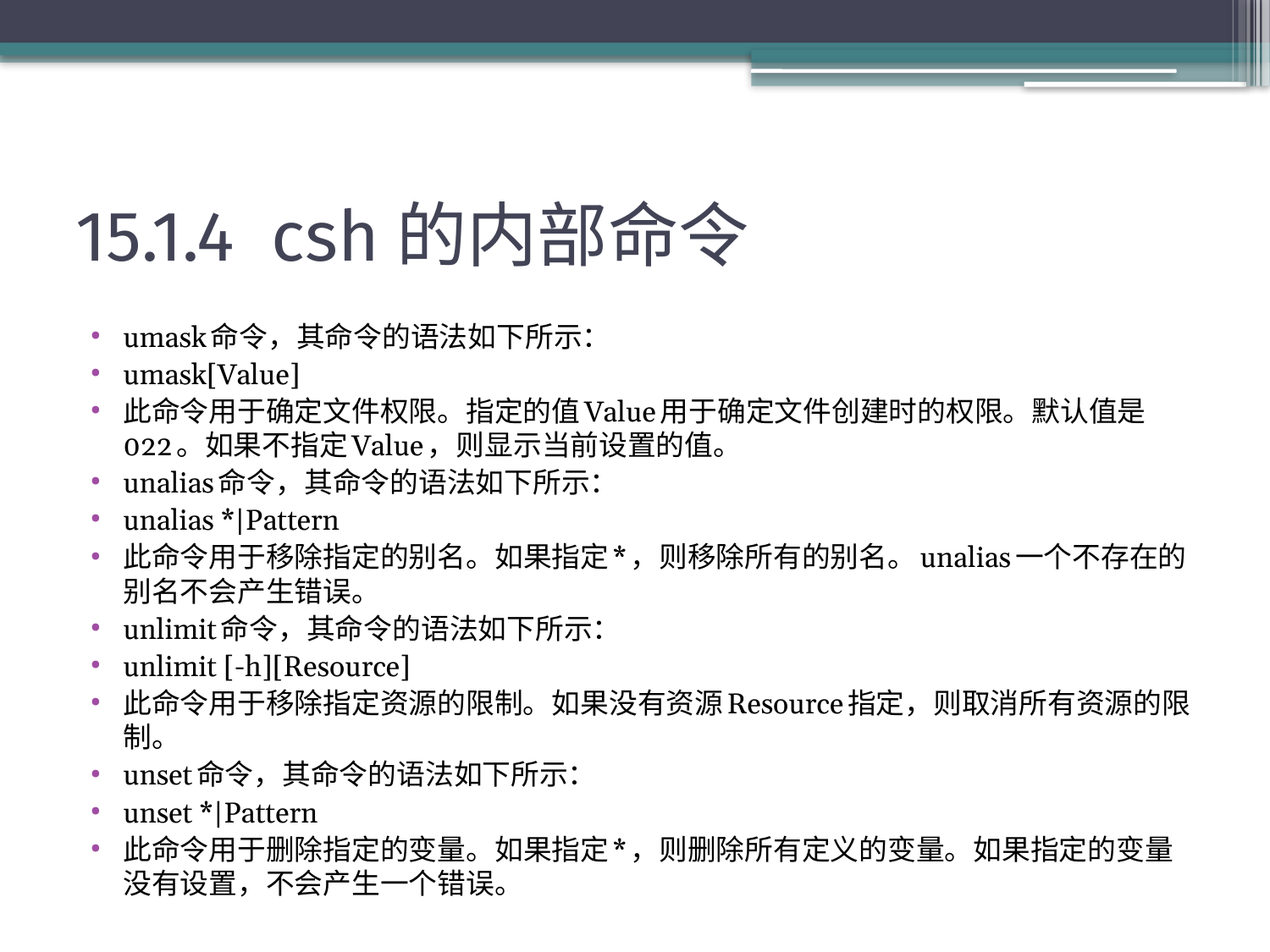

# 15.1.4  csh的内部命令
umask命令，其命令的语法如下所示：
umask[Value]
此命令用于确定文件权限。指定的值Value用于确定文件创建时的权限。默认值是022。如果不指定Value，则显示当前设置的值。
unalias命令，其命令的语法如下所示：
unalias *|Pattern
此命令用于移除指定的别名。如果指定*，则移除所有的别名。unalias一个不存在的别名不会产生错误。
unlimit命令，其命令的语法如下所示：
unlimit [-h][Resource]
此命令用于移除指定资源的限制。如果没有资源Resource指定，则取消所有资源的限制。
unset命令，其命令的语法如下所示：
unset *|Pattern
此命令用于删除指定的变量。如果指定*，则删除所有定义的变量。如果指定的变量没有设置，不会产生一个错误。